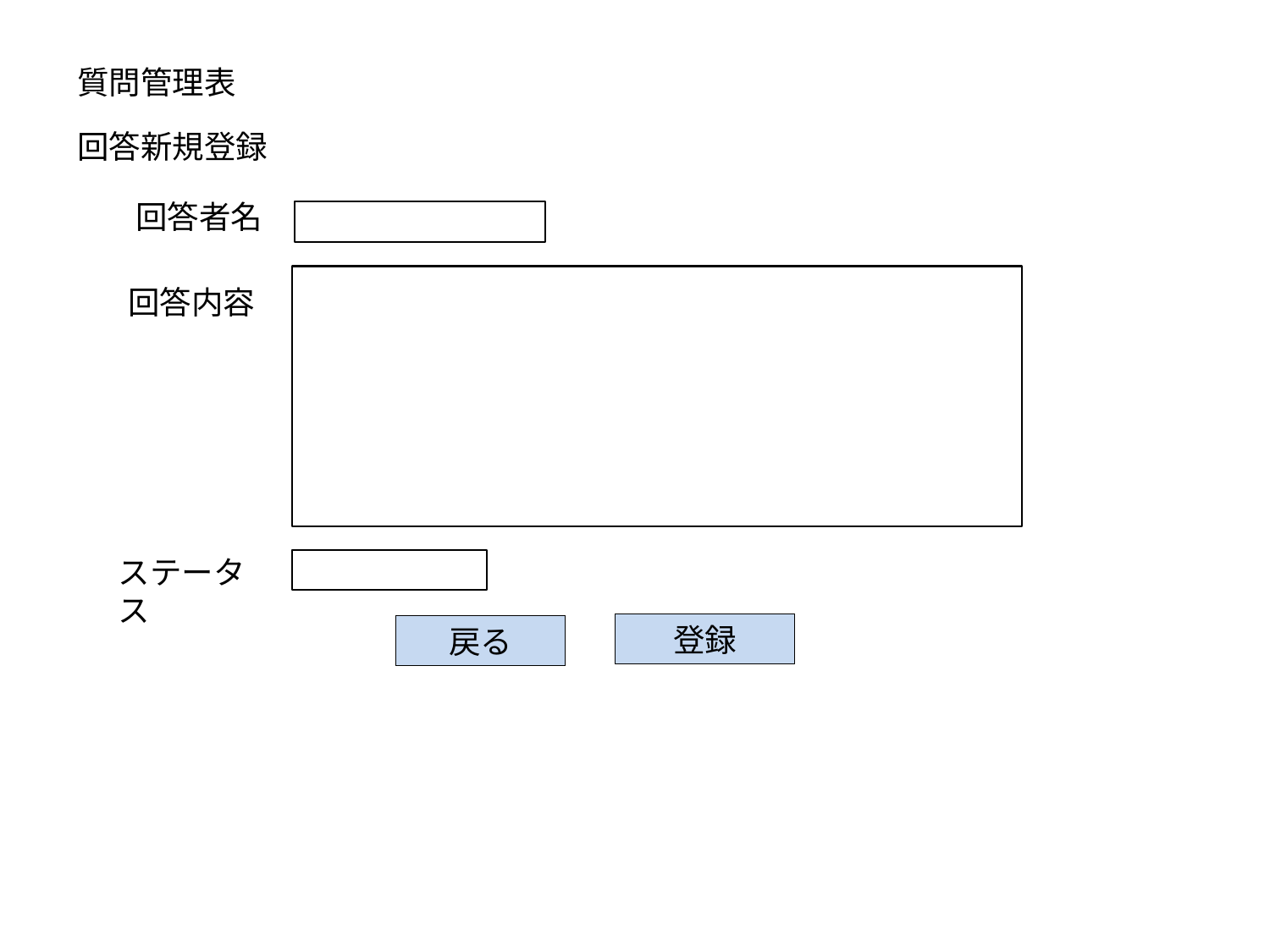

質問管理表
回答新規登録
回答者名

回答内容
ステータス

登録
戻る